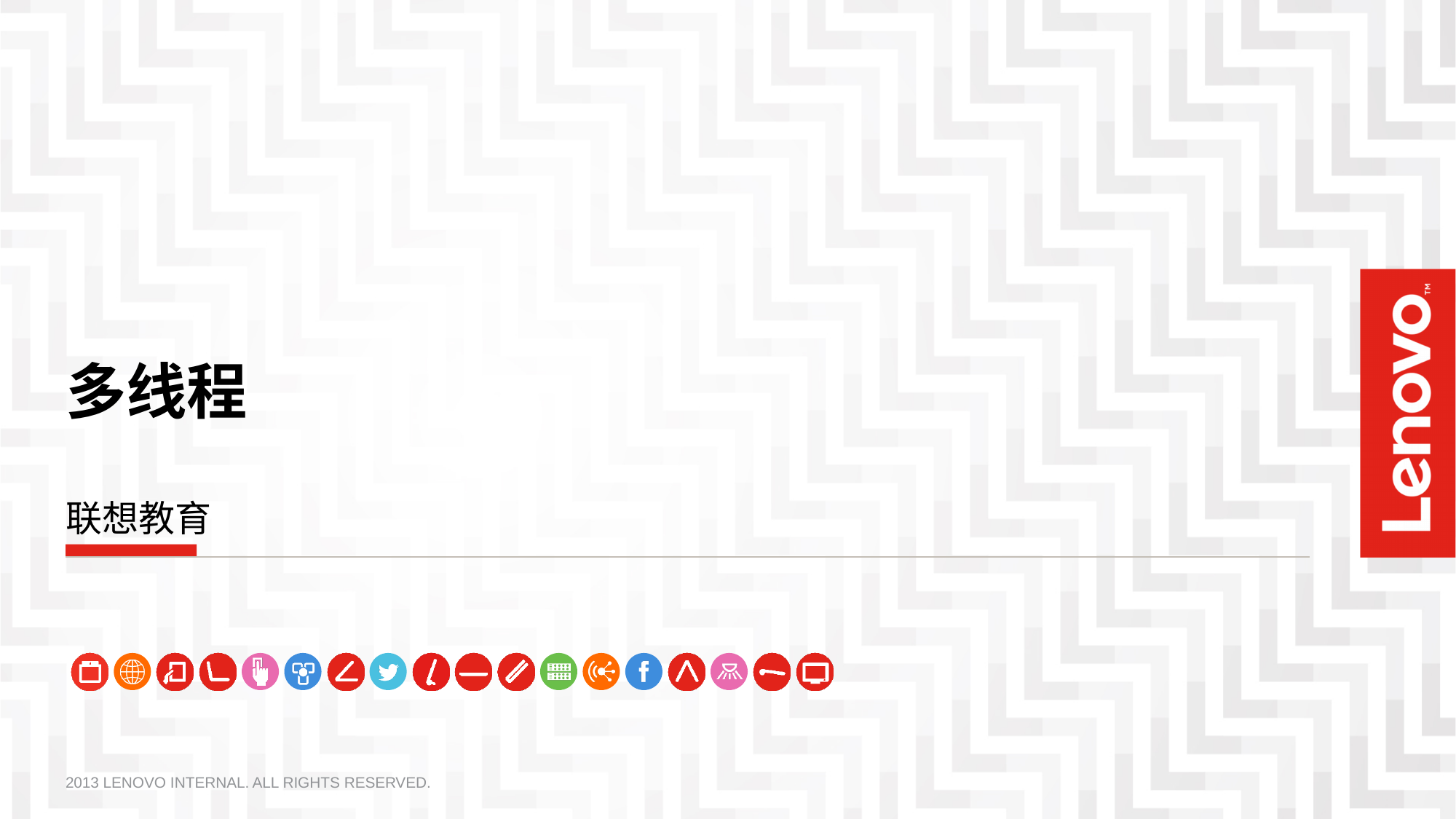

# 多线程
联想教育
2013 LENOVO INTERNAL. All rights reserved.